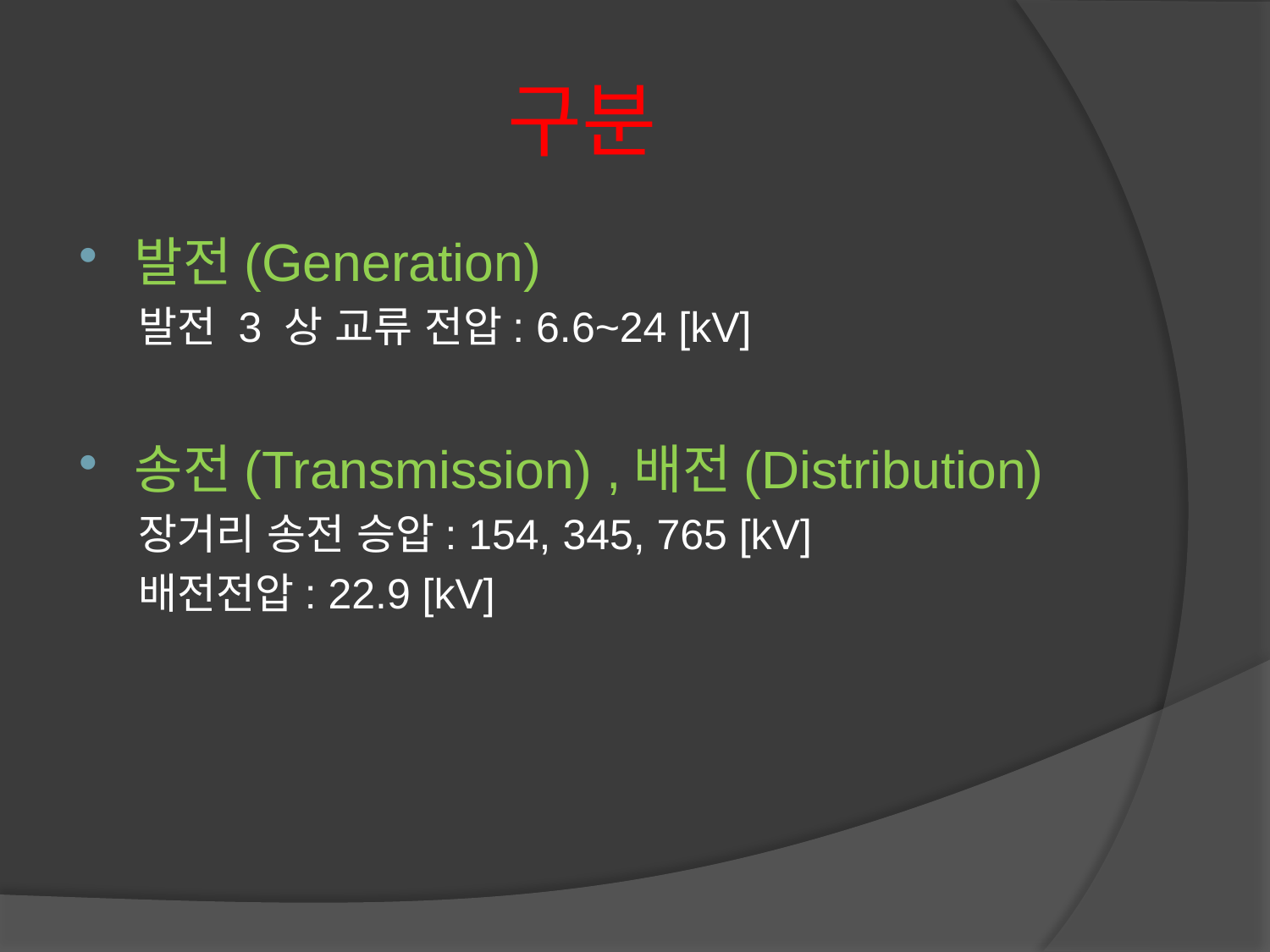

# 구분
발전(Generation)
    발전 3 상 교류 전압: 6.6~24 [kV]

송전(Transmission) ,배전(Distribution)
    장거리 송전 승압: 154, 345, 765 [kV]
    배전전압: 22.9 [kV]